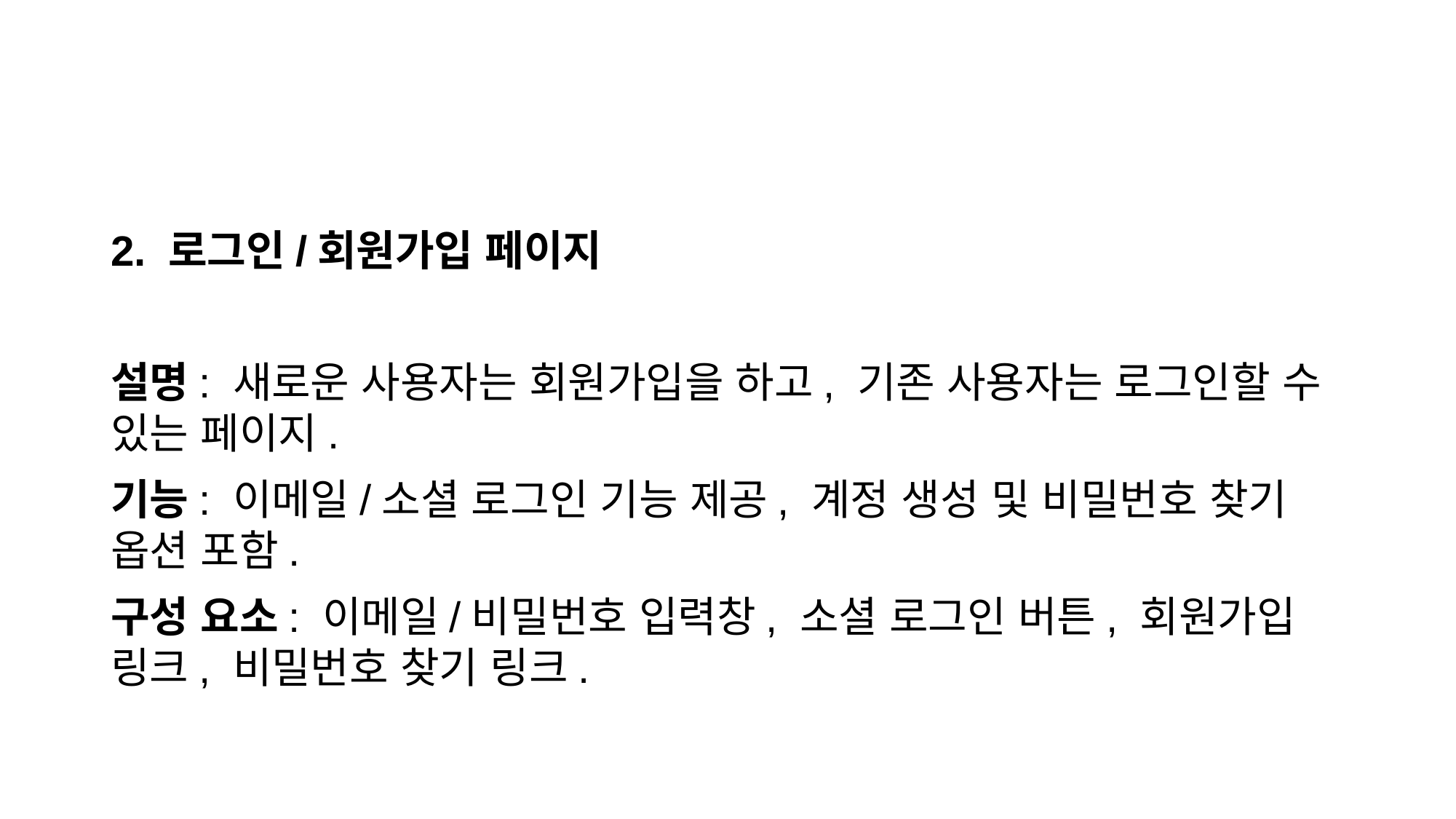

2. 로그인/회원가입 페이지

설명: 새로운 사용자는 회원가입을 하고, 기존 사용자는 로그인할 수 있는 페이지.
기능: 이메일/소셜 로그인 기능 제공, 계정 생성 및 비밀번호 찾기 옵션 포함.
구성 요소: 이메일/비밀번호 입력창, 소셜 로그인 버튼, 회원가입 링크, 비밀번호 찾기 링크.